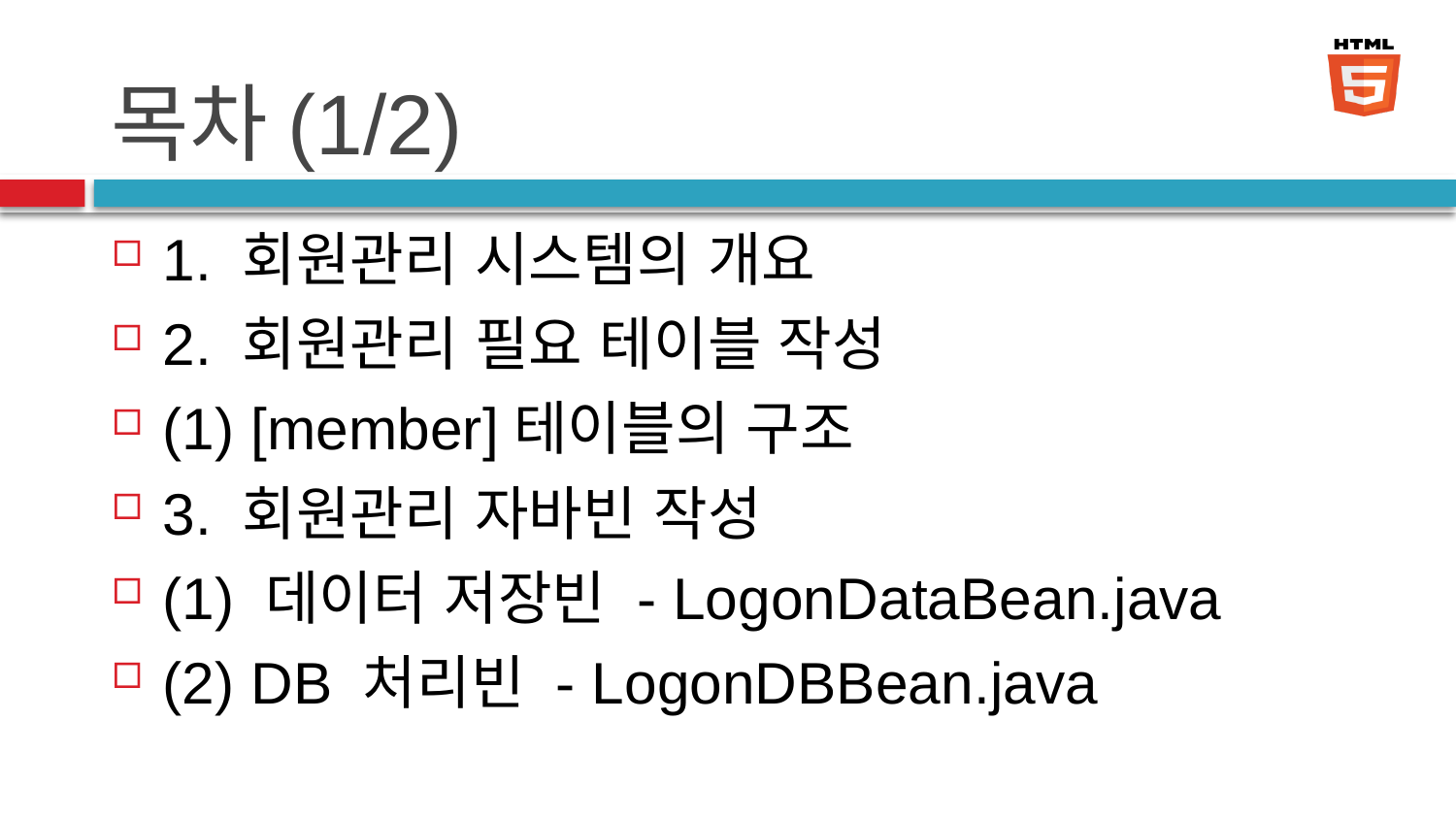

# 목차(1/2)
1. 회원관리 시스템의 개요
2. 회원관리 필요 테이블 작성
(1) [member]테이블의 구조
3. 회원관리 자바빈 작성
(1) 데이터 저장빈 - LogonDataBean.java
(2) DB 처리빈 - LogonDBBean.java